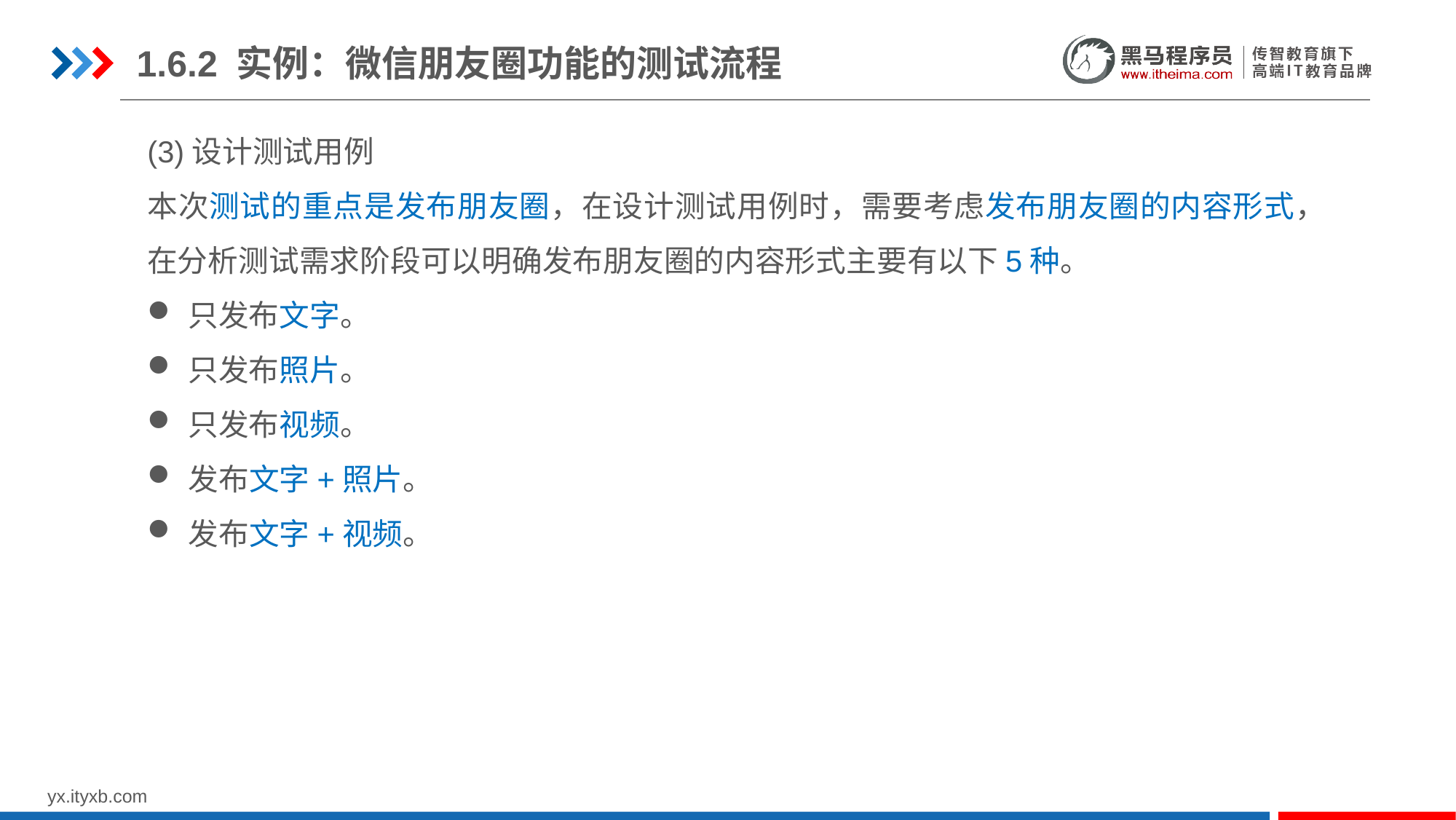

1.6.2 实例：微信朋友圈功能的测试流程
(3)设计测试用例
本次测试的重点是发布朋友圈，在设计测试用例时，需要考虑发布朋友圈的内容形式，在分析测试需求阶段可以明确发布朋友圈的内容形式主要有以下5种。
只发布文字。
只发布照片。
只发布视频。
发布文字+照片。
发布文字+视频。